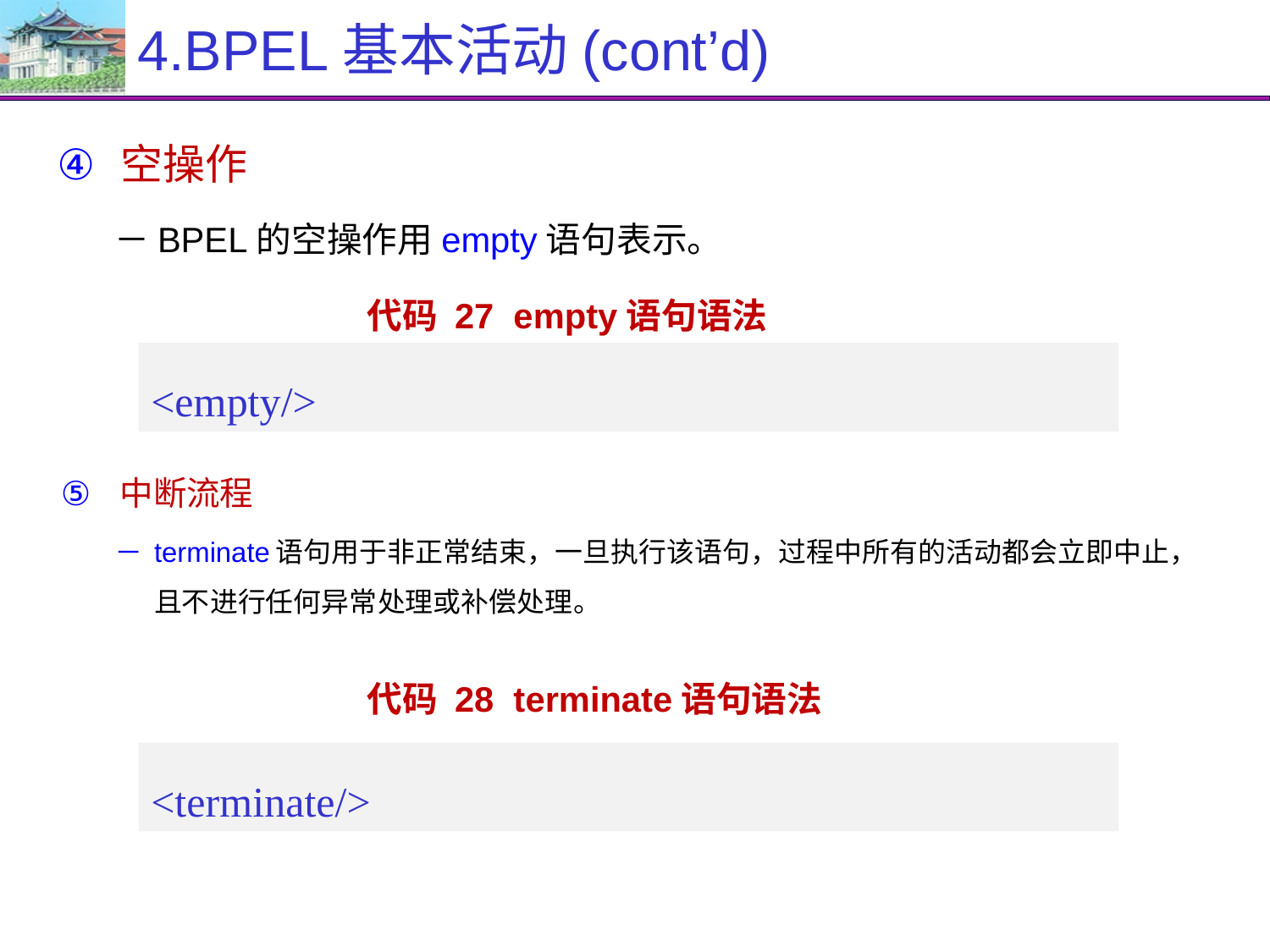

# 4.BPEL基本活动(cont’d)
空操作
BPEL的空操作用empty语句表示。
代码 27  empty语句语法
<empty/>
中断流程
terminate语句用于非正常结束，一旦执行该语句，过程中所有的活动都会立即中止，且不进行任何异常处理或补偿处理。
代码 28  terminate语句语法
<terminate/>